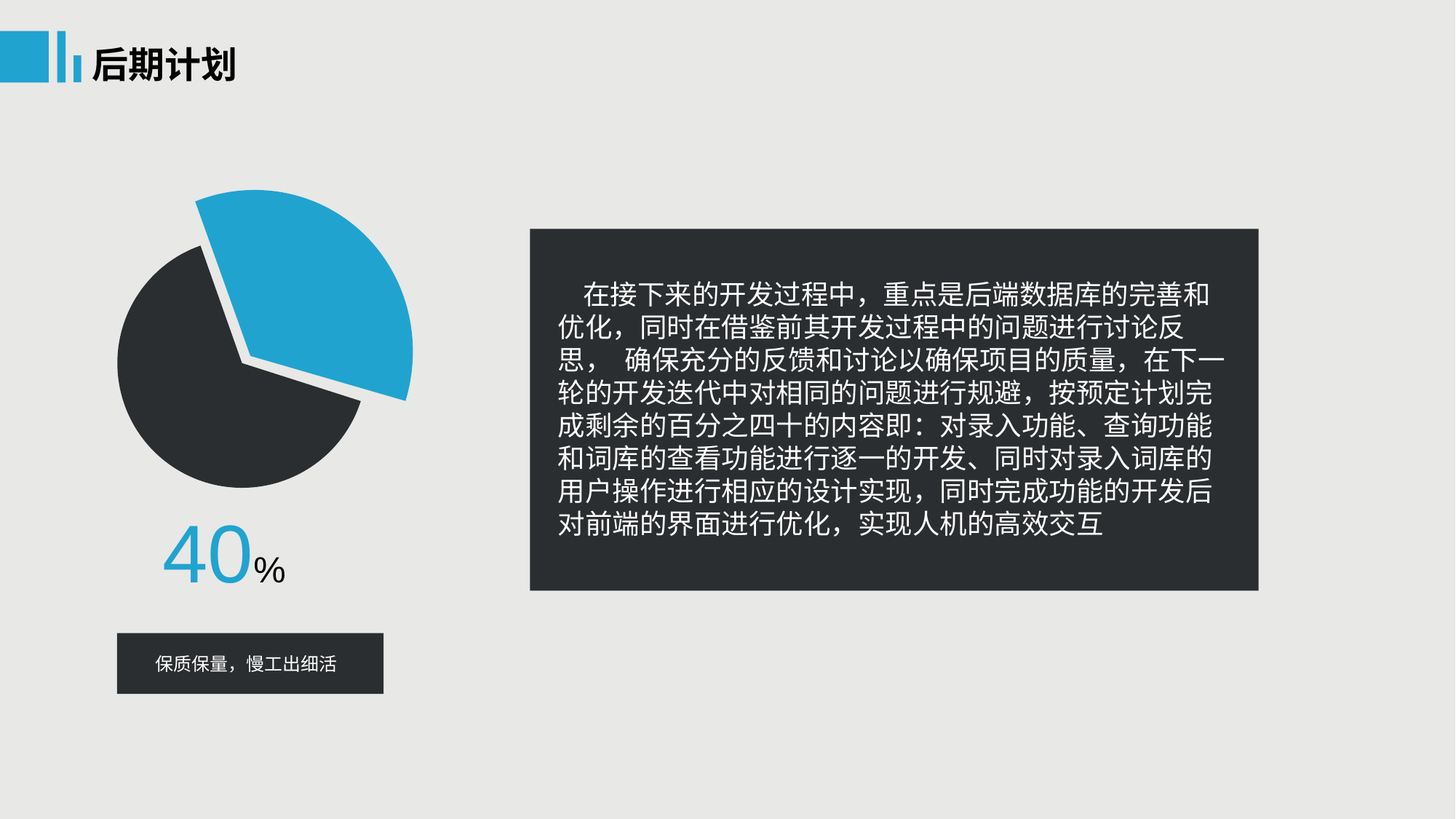

后期计划

   在接下来的开发过程中，重点是后端数据库的完善和优化，同时在借鉴前其开发过程中的问题进行讨论反思，  确保充分的反馈和讨论以确保项目的质量，在下一轮的开发迭代中对相同的问题进行规避，按预定计划完成剩余的百分之四十的内容即：对录入功能、查询功能和词库的查看功能进行逐一的开发、同时对录入词库的用户操作进行相应的设计实现，同时完成功能的开发后对前端的界面进行优化，实现人机的高效交互
40%

保质保量，慢工出细活